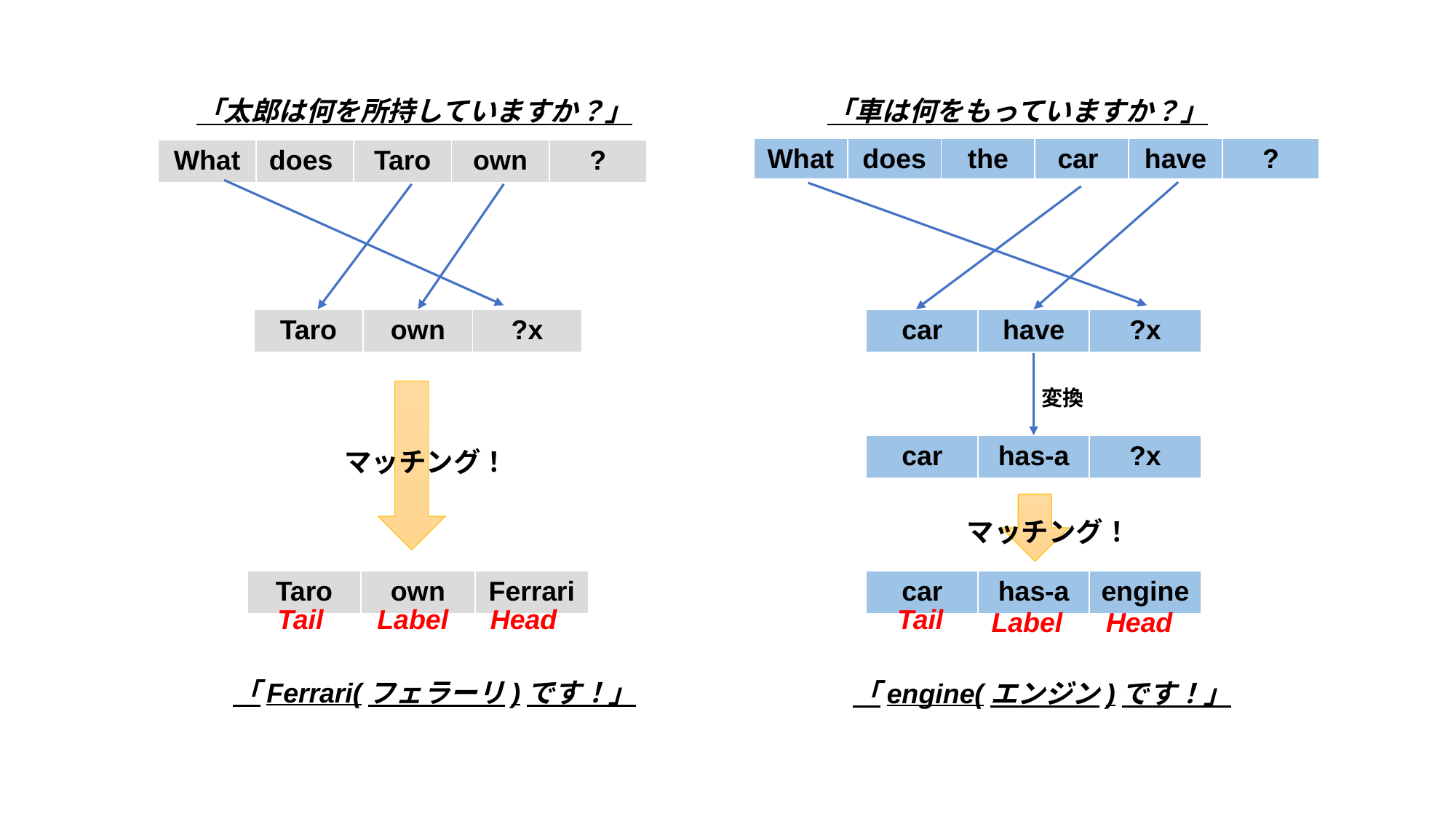

「太郎は何を所持していますか？」
「車は何をもっていますか？」
| What | does | the | car | have | ? |
| --- | --- | --- | --- | --- | --- |
| What | does | Taro | own | ? |
| --- | --- | --- | --- | --- |
| Taro | own | ?x |
| --- | --- | --- |
| car | have | ?x |
| --- | --- | --- |
変換

| car | has-a | ?x |
| --- | --- | --- |
マッチング！

マッチング！
| Taro | own | Ferrari |
| --- | --- | --- |
| car | has-a | engine |
| --- | --- | --- |
Tail
Label
Head
Tail
Label
Head
「Ferrari(フェラーリ)です！」
「engine(エンジン)です！」